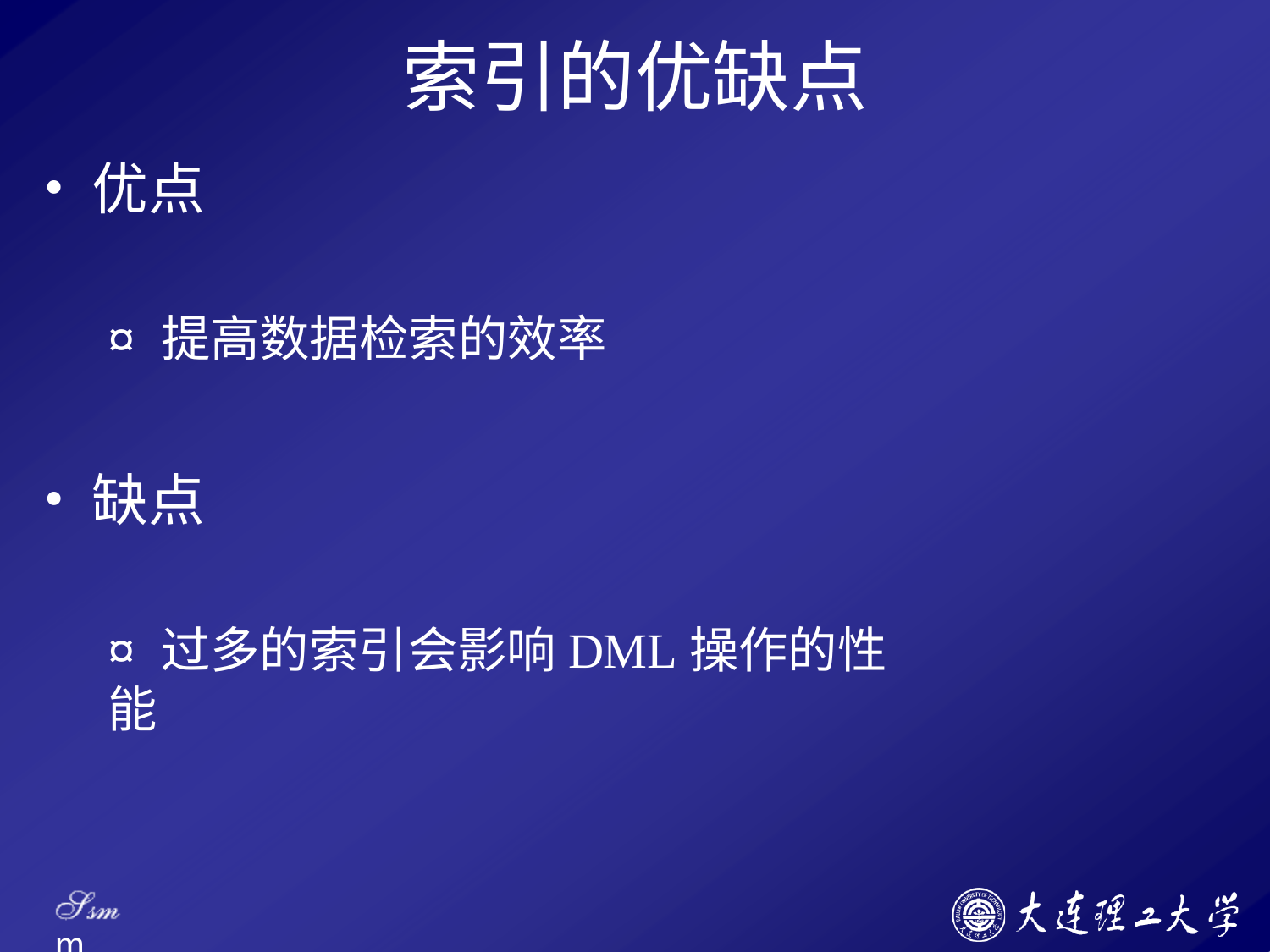

# 索引的优缺点
优点

¤ 提高数据检索的效率

缺点

¤ 过多的索引会影响DML操作的性能

Ssm